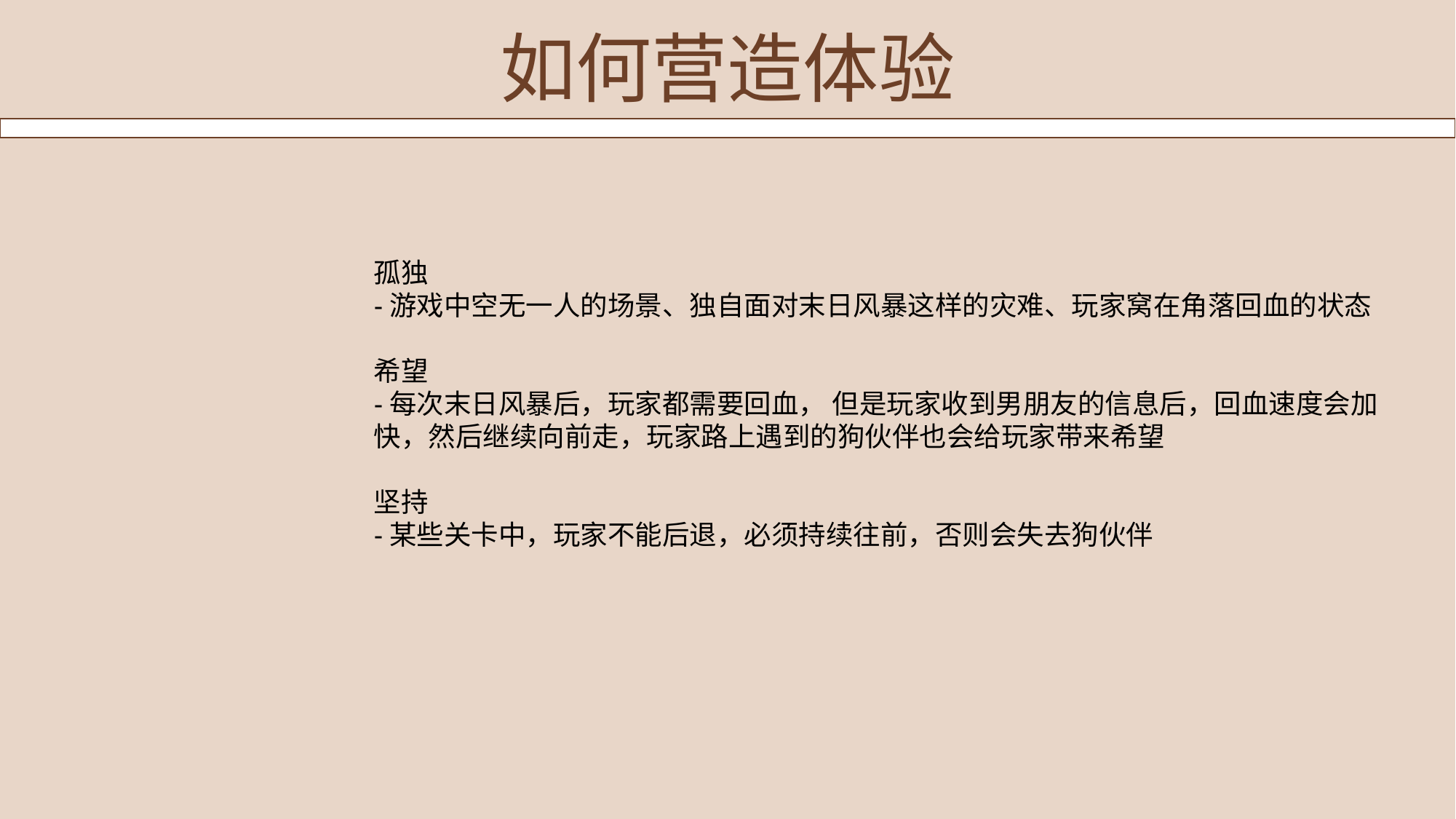

如何营造体验

孤独
-游戏中空无一人的场景、独自面对末日风暴这样的灾难、玩家窝在角落回血的状态

希望
-每次末日风暴后，玩家都需要回血， 但是玩家收到男朋友的信息后，回血速度会加快，然后继续向前走，玩家路上遇到的狗伙伴也会给玩家带来希望

坚持
-某些关卡中，玩家不能后退，必须持续往前，否则会失去狗伙伴